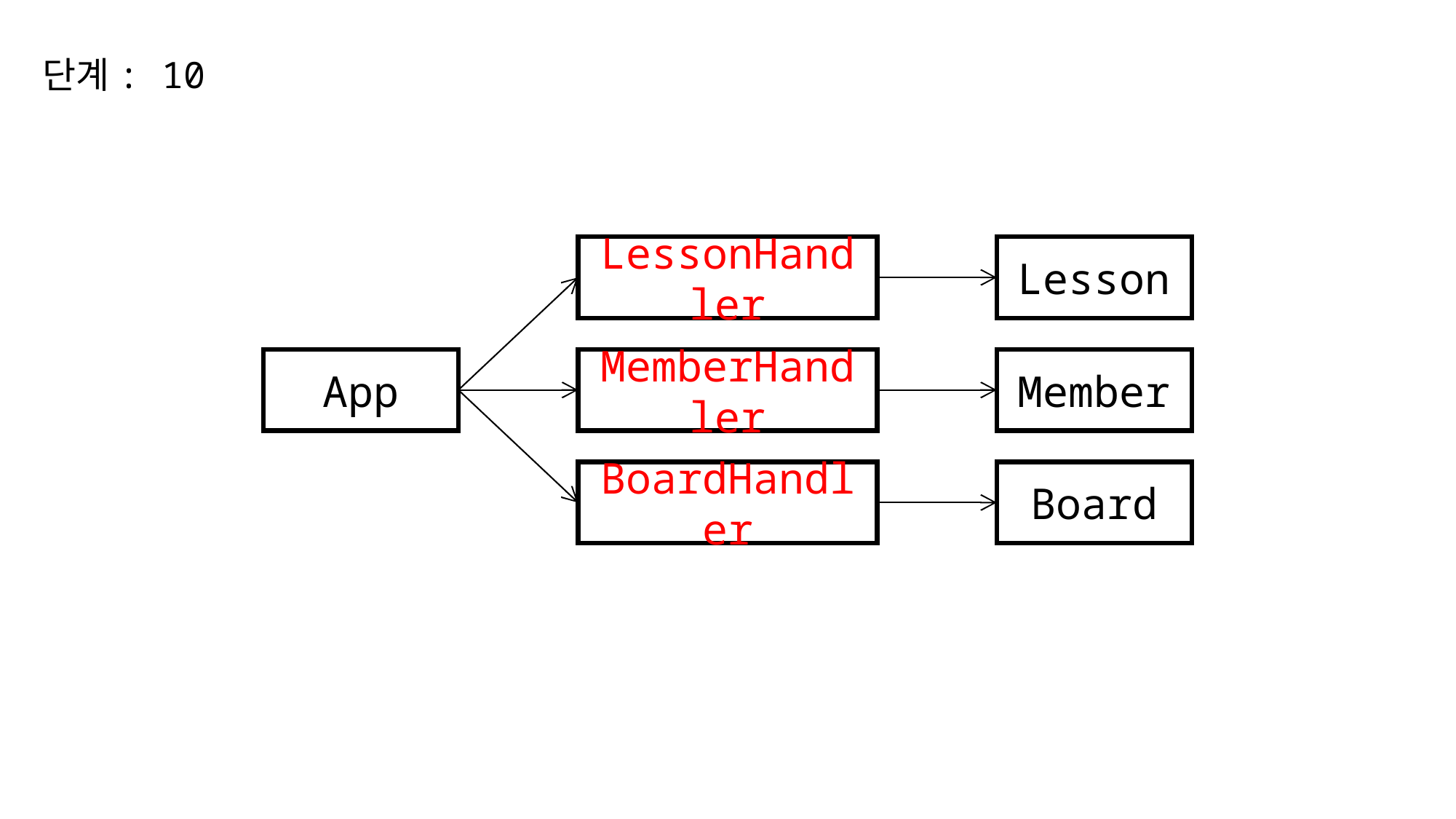

단계: 10
LessonHandler
Lesson
App
MemberHandler
Member
BoardHandler
Board